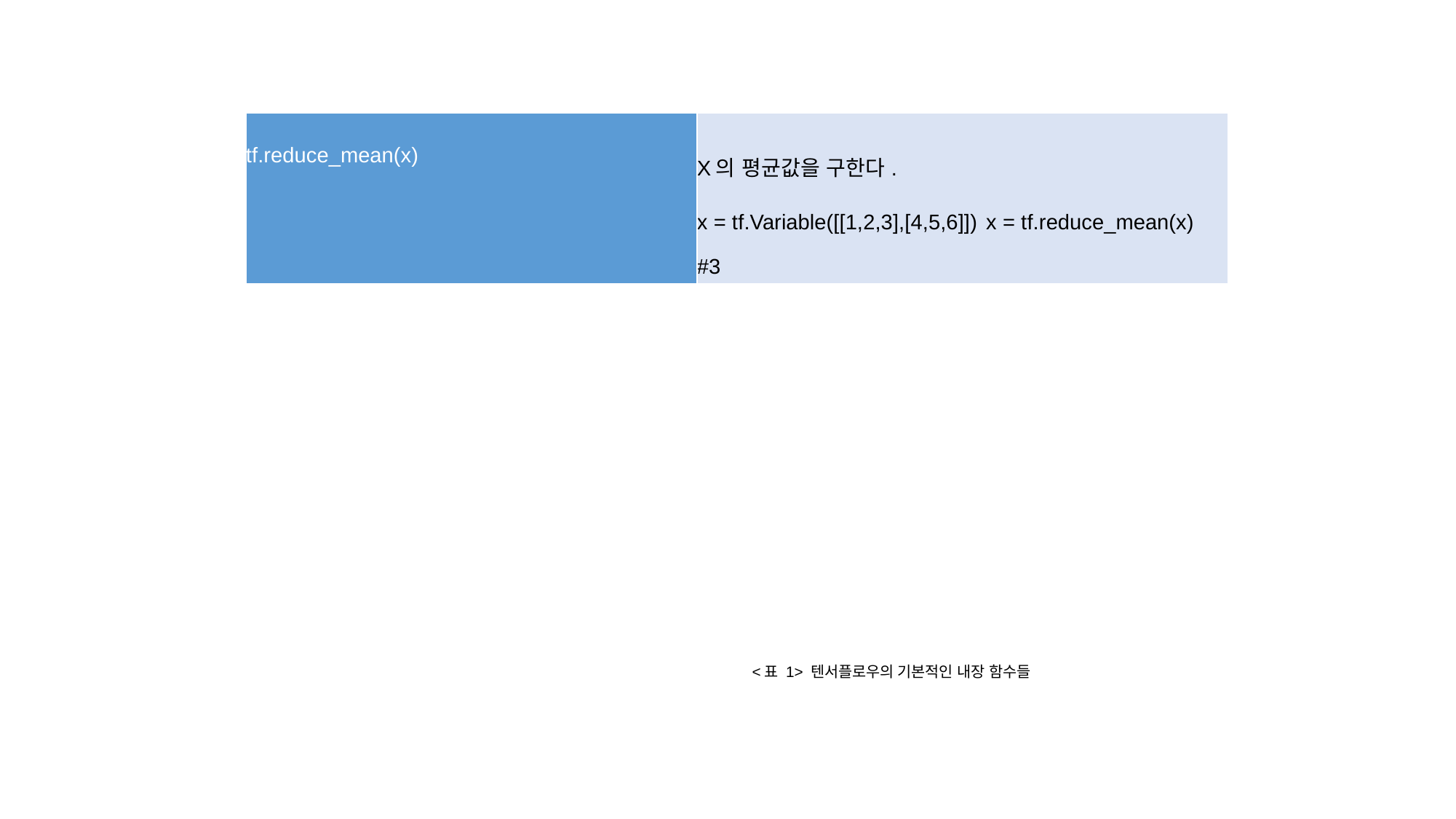

#
| tf.reduce\_mean(x) | X의 평균값을 구한다. x = tf.Variable([[1,2,3],[4,5,6]]) x = tf.reduce\_mean(x) #3 |
| --- | --- |
<표 1> 텐서플로우의 기본적인 내장 함수들